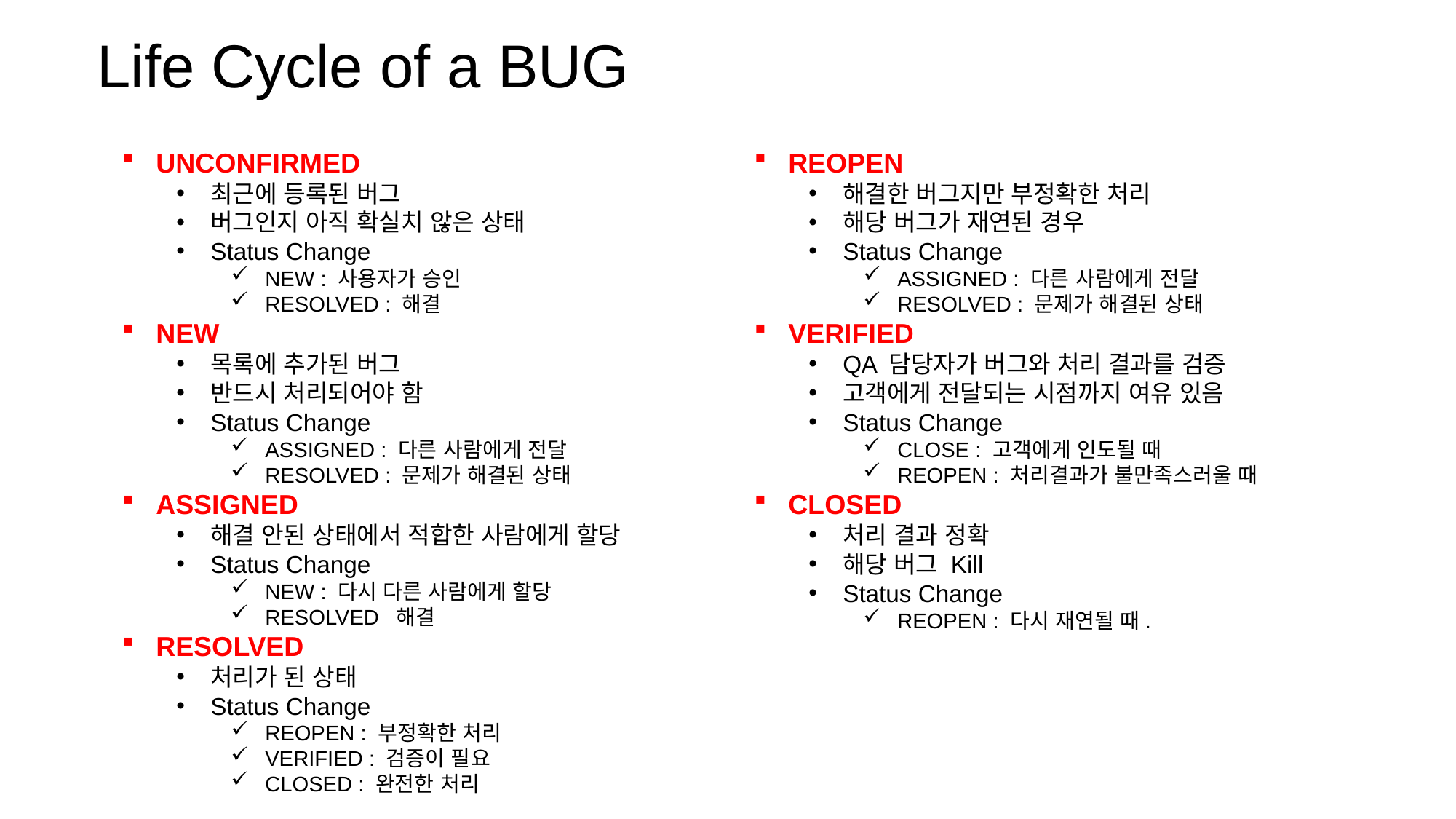

# Life Cycle of a BUG
UNCONFIRMED
최근에 등록된 버그
버그인지 아직 확실치 않은 상태
Status Change
NEW : 사용자가 승인
RESOLVED : 해결
NEW
목록에 추가된 버그
반드시 처리되어야 함
Status Change
ASSIGNED : 다른 사람에게 전달
RESOLVED : 문제가 해결된 상태
ASSIGNED
해결 안된 상태에서 적합한 사람에게 할당
Status Change
NEW : 다시 다른 사람에게 할당
RESOLVED  해결
RESOLVED
처리가 된 상태
Status Change
REOPEN : 부정확한 처리
VERIFIED : 검증이 필요
CLOSED : 완전한 처리

REOPEN
해결한 버그지만 부정확한 처리
해당 버그가 재연된 경우
Status Change
ASSIGNED : 다른 사람에게 전달
RESOLVED : 문제가 해결된 상태
VERIFIED
QA 담당자가 버그와 처리 결과를 검증
고객에게 전달되는 시점까지 여유 있음
Status Change
CLOSE : 고객에게 인도될 때
REOPEN : 처리결과가 불만족스러울 때
CLOSED
처리 결과 정확
해당 버그 Kill
Status Change
REOPEN : 다시 재연될 때.